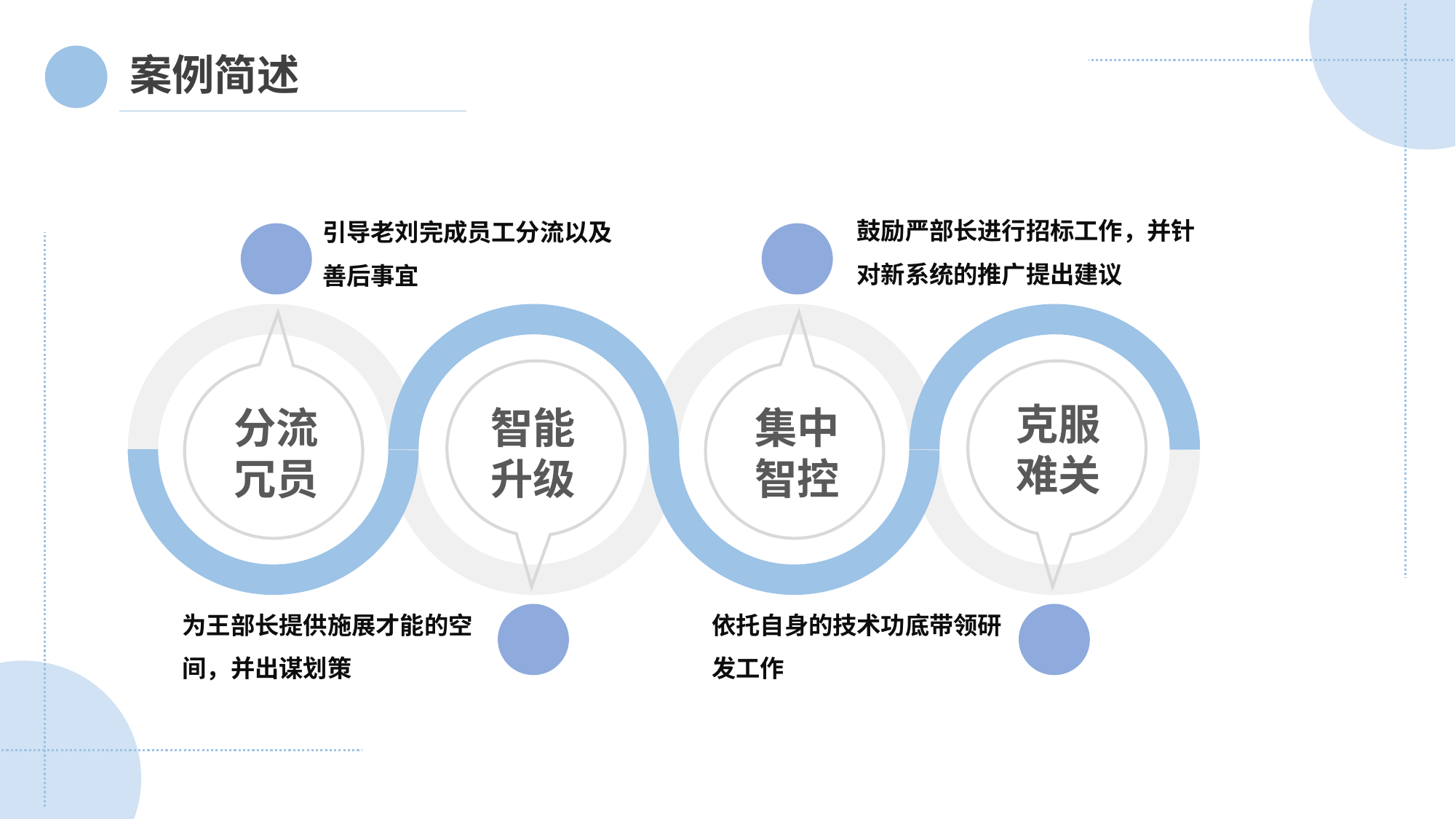

案例简述

鼓励严部长进行招标工作，并针对新系统的推广提出建议
引导老刘完成员工分流以及善后事宜

克服难关
集中智控
分流冗员
智能升级
为王部长提供施展才能的空间，并出谋划策
依托自身的技术功底带领研发工作